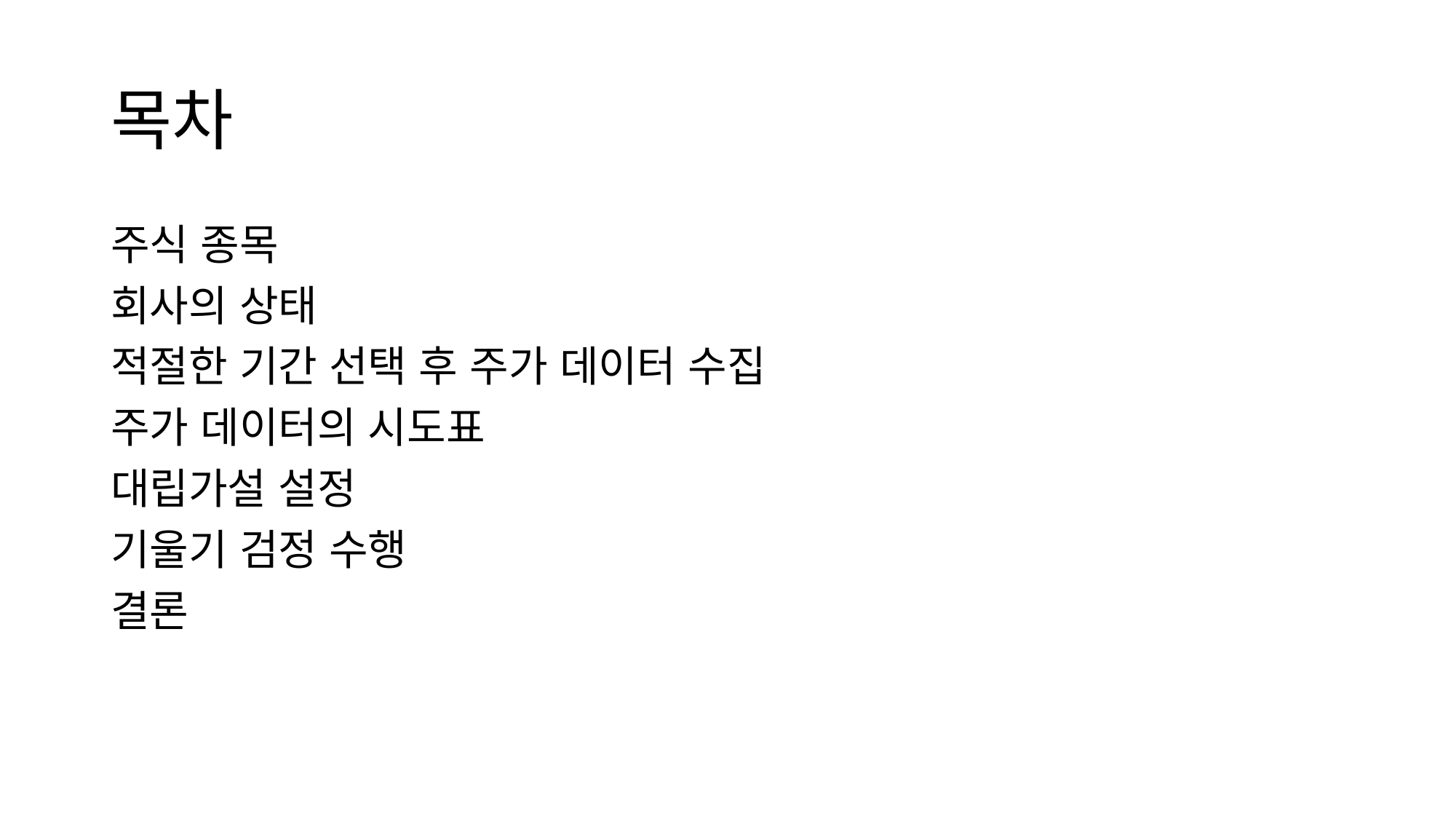

# 목차
주식 종목
회사의 상태
적절한 기간 선택 후 주가 데이터 수집
주가 데이터의 시도표
대립가설 설정
기울기 검정 수행
결론